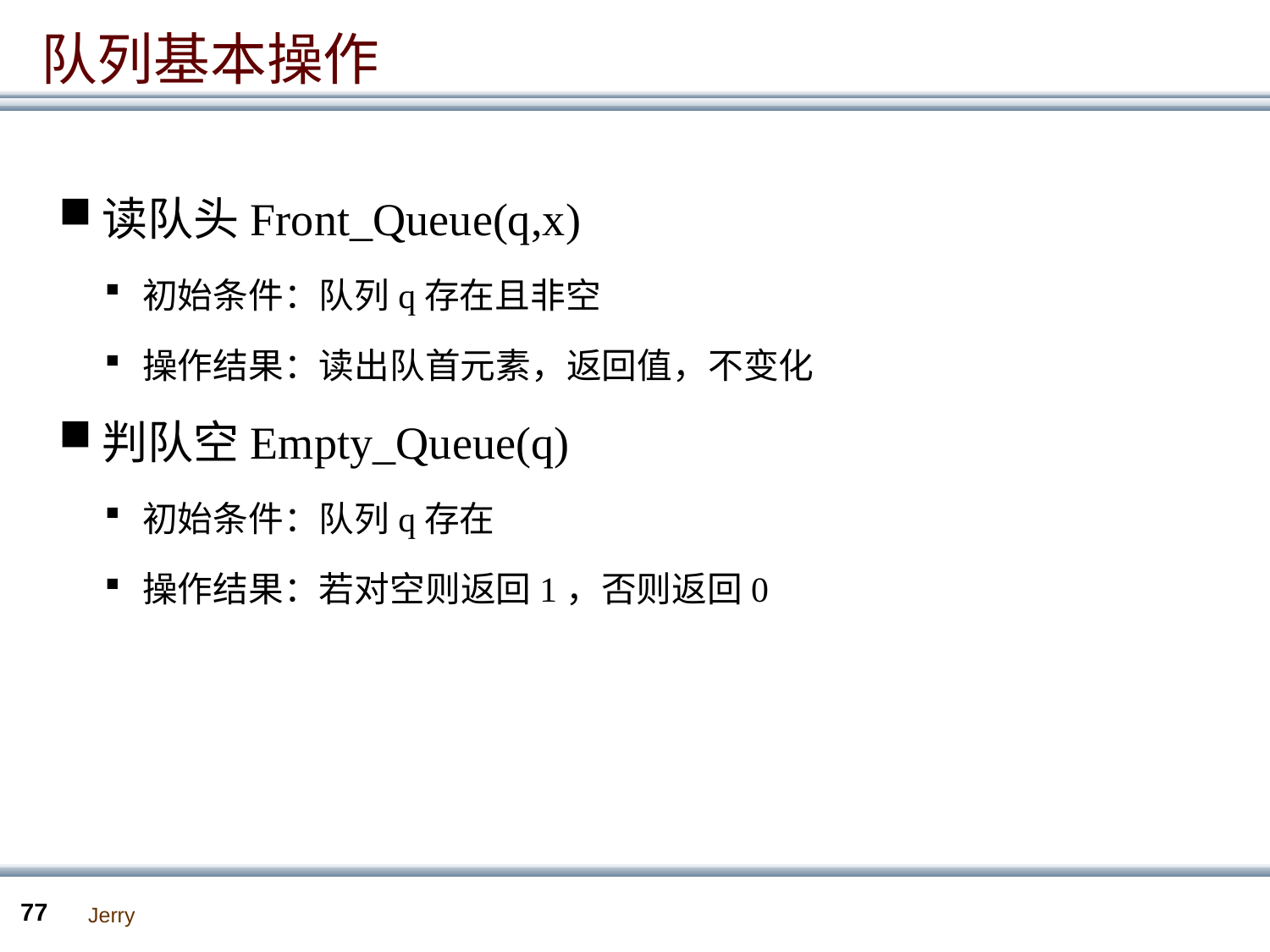

队列基本操作
读队头Front_Queue(q,x)
初始条件：队列q存在且非空
操作结果：读出队首元素，返回值，不变化
判队空Empty_Queue(q)
初始条件：队列q存在
操作结果：若对空则返回1，否则返回0